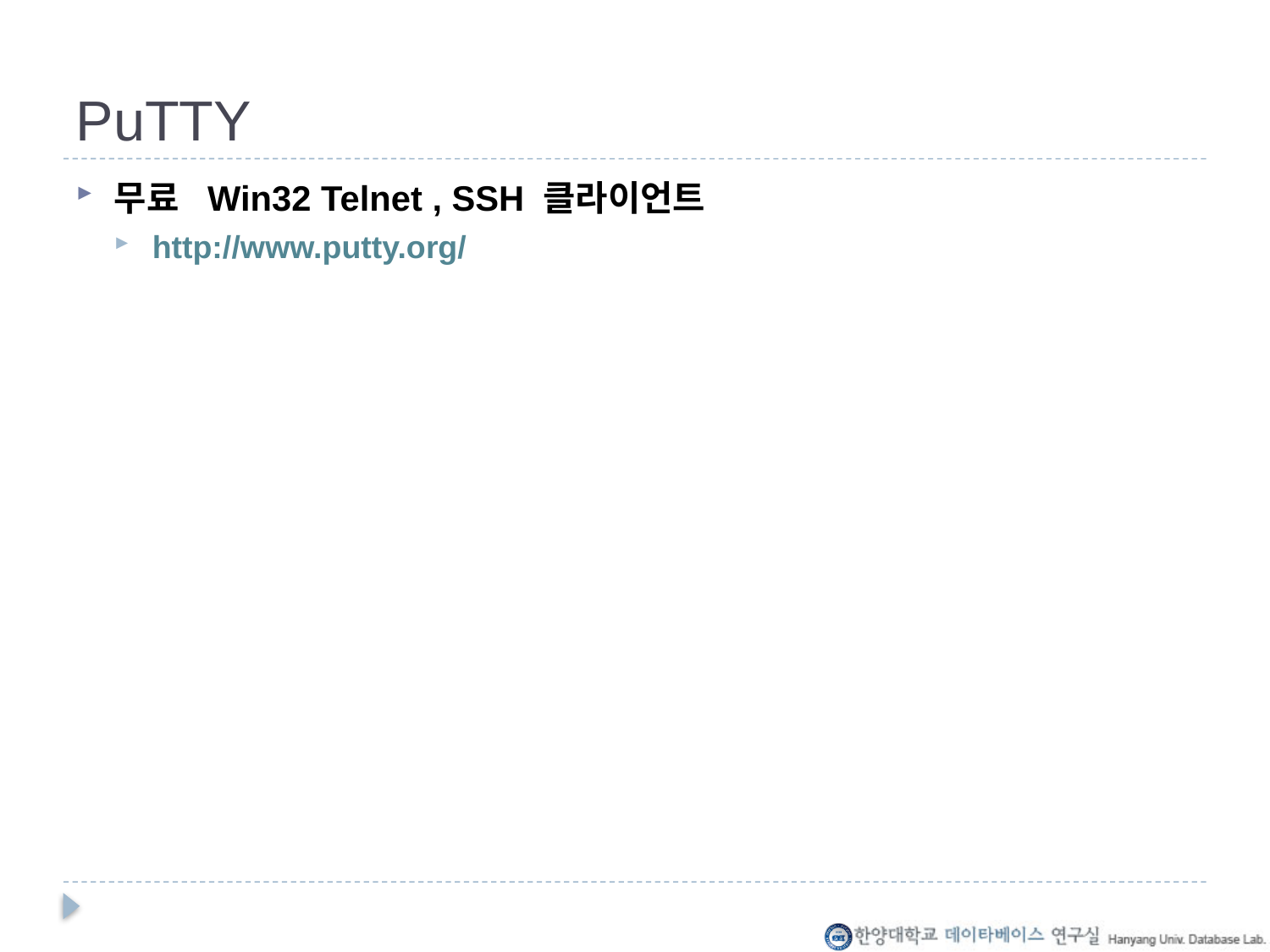

# PuTTY
무료  Win32 Telnet , SSH 클라이언트
http://www.putty.org/